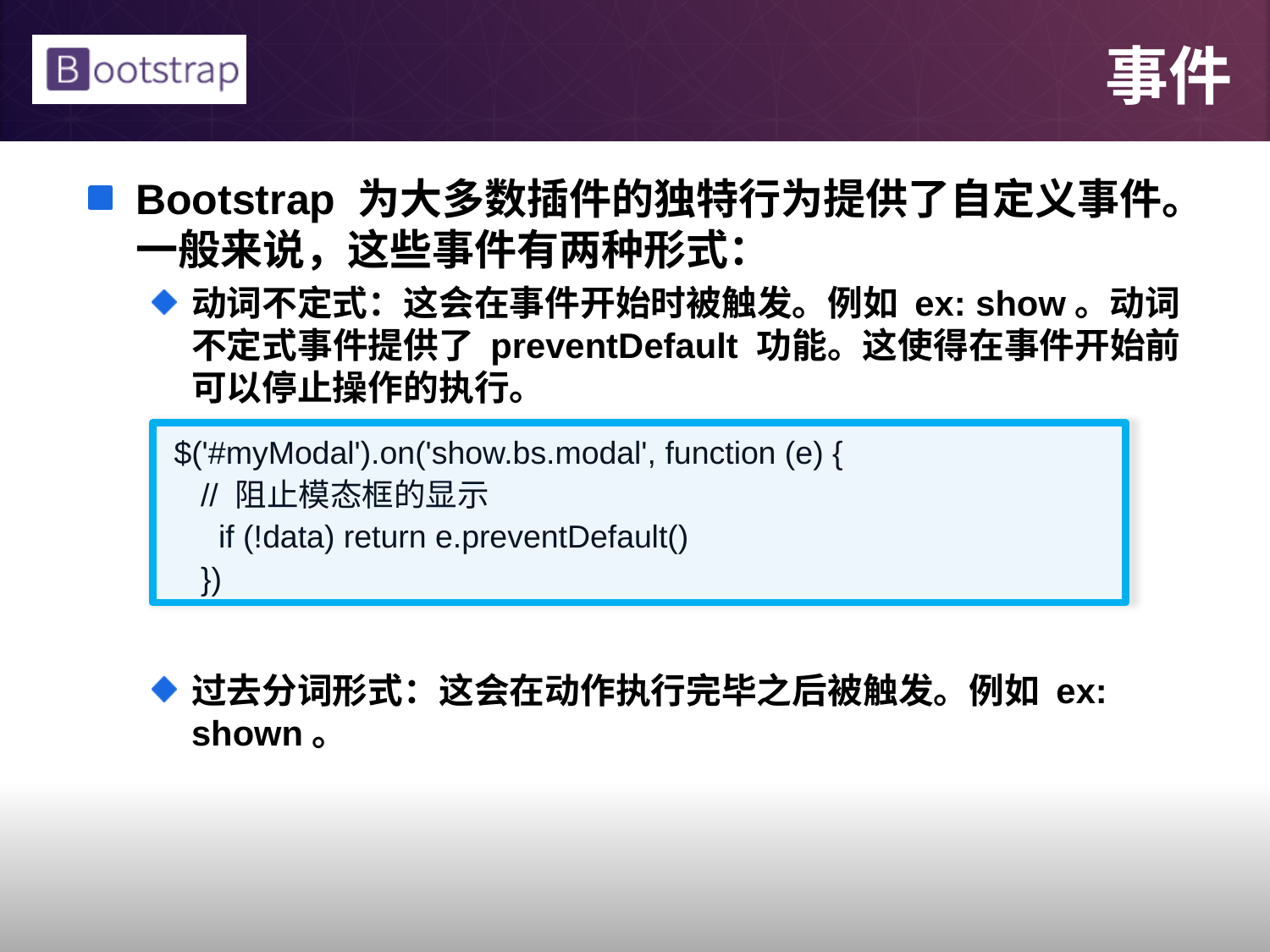

# 事件
Bootstrap 为大多数插件的独特行为提供了自定义事件。一般来说，这些事件有两种形式：
动词不定式：这会在事件开始时被触发。例如 ex: show。动词不定式事件提供了 preventDefault 功能。这使得在事件开始前可以停止操作的执行。

过去分词形式：这会在动作执行完毕之后被触发。例如 ex: shown。

 $('#myModal').on('show.bs.modal', function (e) {
    // 阻止模态框的显示
      if (!data) return e.preventDefault()
    })